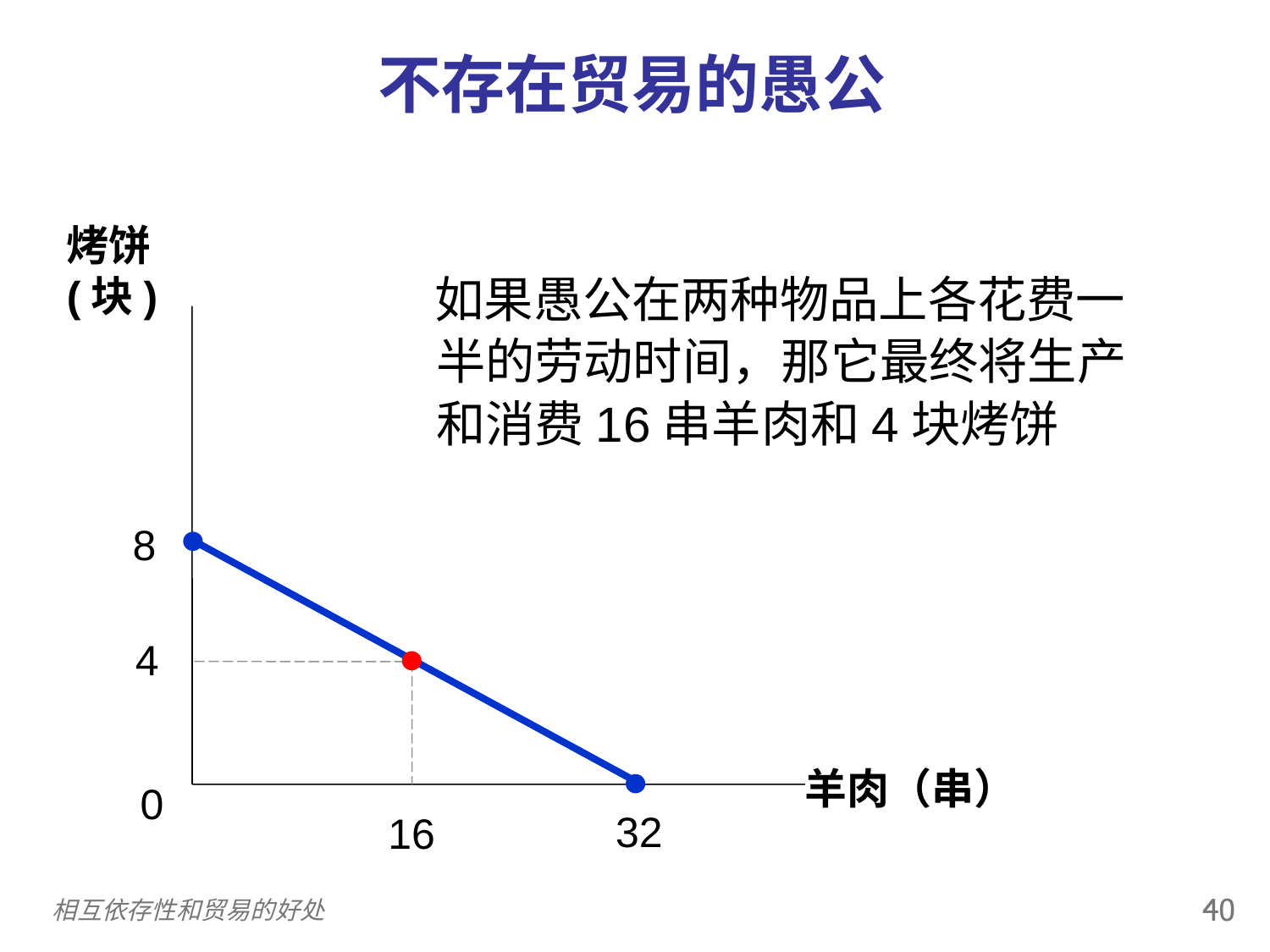

不存在贸易的愚公
0
烤饼 (块)
      如果愚公在两种物品上各花费一半的劳动时间，那它最终将生产和消费16串羊肉和4块烤饼

8

4

16
羊肉（串）
0

32
40
相互依存性和贸易的好处